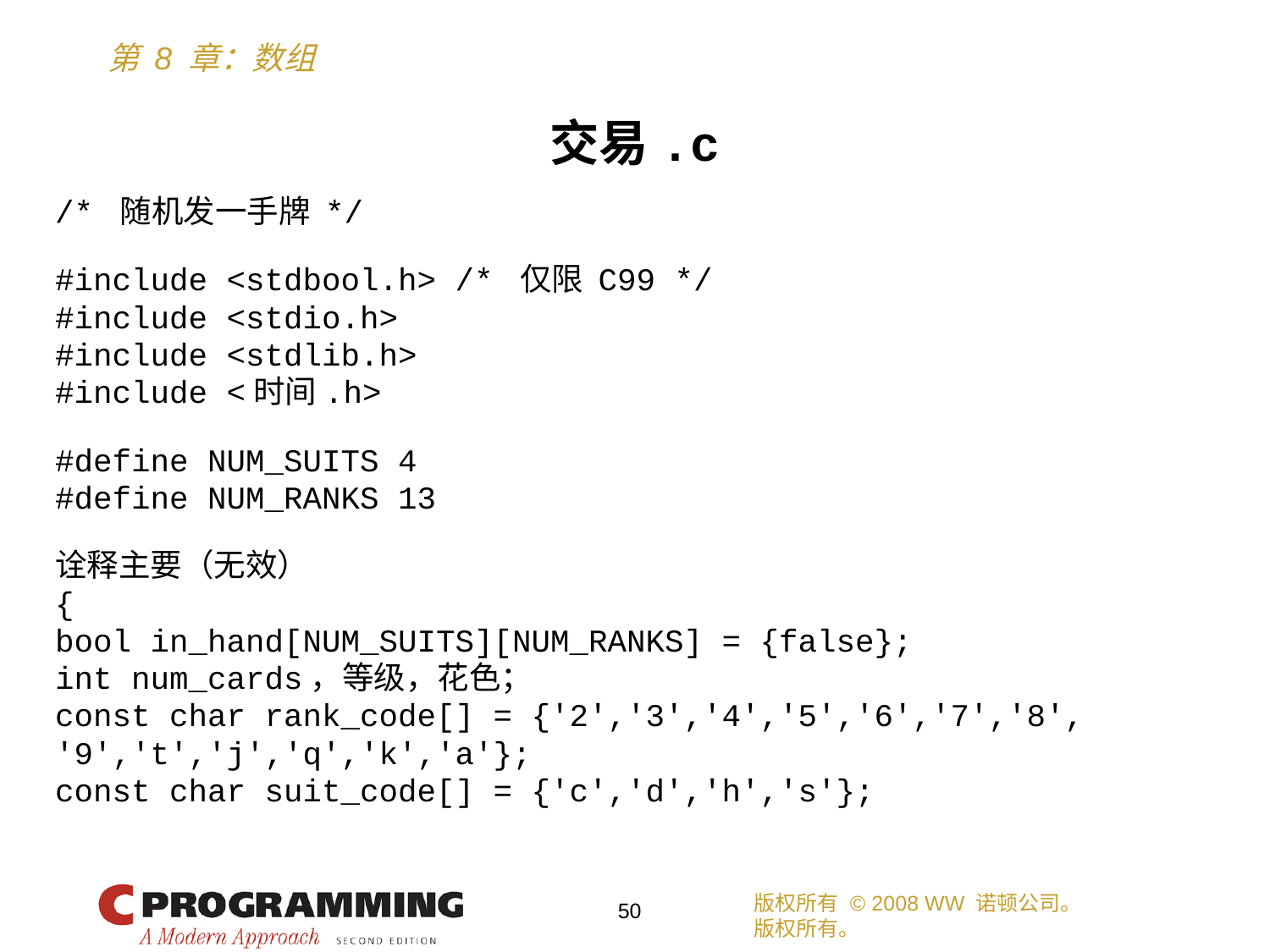

交易.c

/* 随机发一手牌 */

#include <stdbool.h> /* 仅限 C99 */
#include <stdio.h>
#include <stdlib.h>
#include <时间.h>

#define NUM_SUITS 4
#define NUM_RANKS 13

诠释主要（无效）
{
bool in_hand[NUM_SUITS][NUM_RANKS] = {false};
int num_cards，等级，花色；
const char rank_code[] = {'2','3','4','5','6','7','8',
'9','t','j','q','k','a'};
const char suit_code[] = {'c','d','h','s'};

版权所有 © 2008 WW 诺顿公司。
版权所有。
50